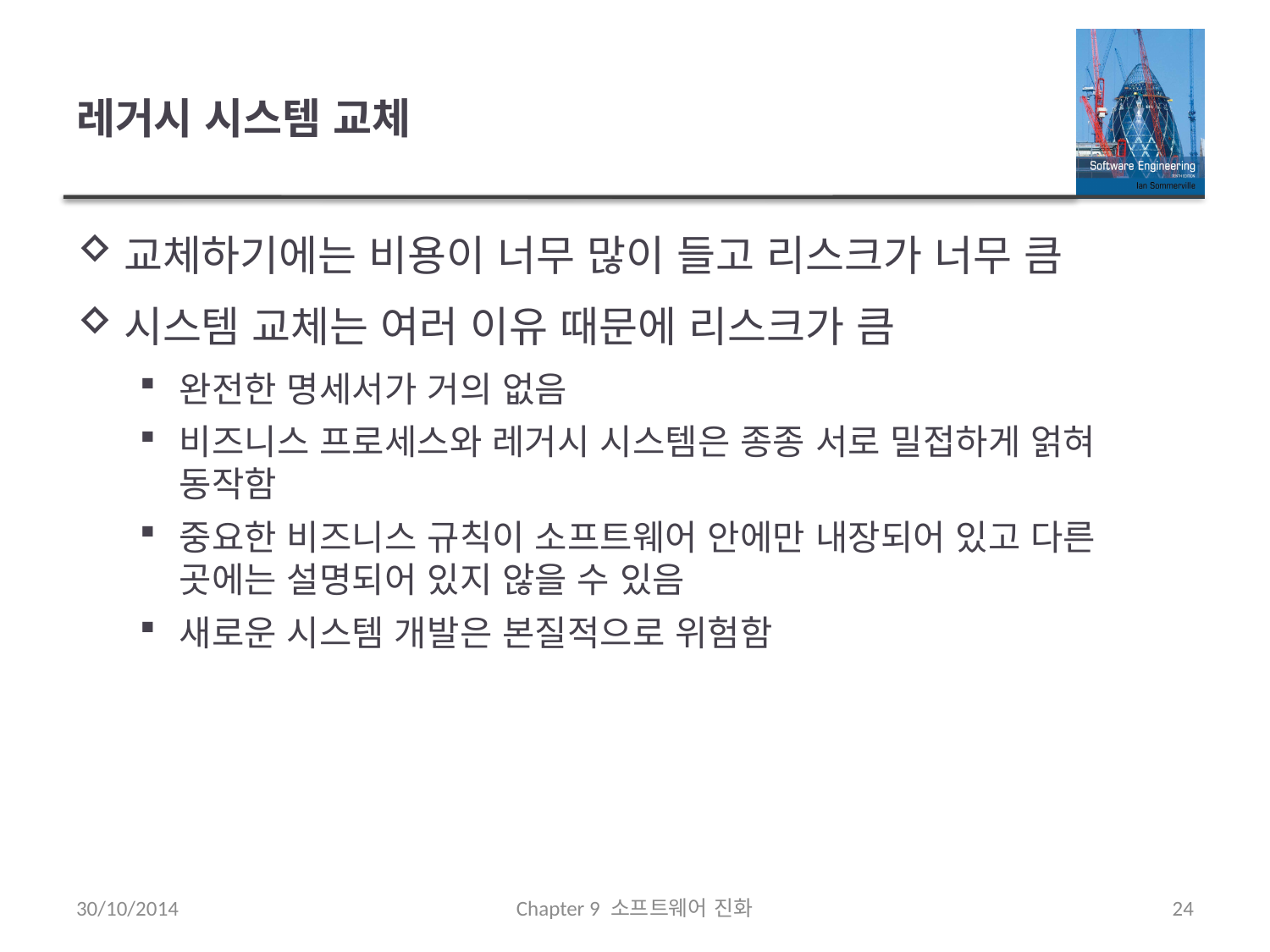

# 레거시 시스템 교체
교체하기에는 비용이 너무 많이 들고 리스크가 너무 큼
시스템 교체는 여러 이유 때문에 리스크가 큼
완전한 명세서가 거의 없음
비즈니스 프로세스와 레거시 시스템은 종종 서로 밀접하게 얽혀 동작함
중요한 비즈니스 규칙이 소프트웨어 안에만 내장되어 있고 다른 곳에는 설명되어 있지 않을 수 있음
새로운 시스템 개발은 본질적으로 위험함
30/10/2014
Chapter 9 소프트웨어 진화
24